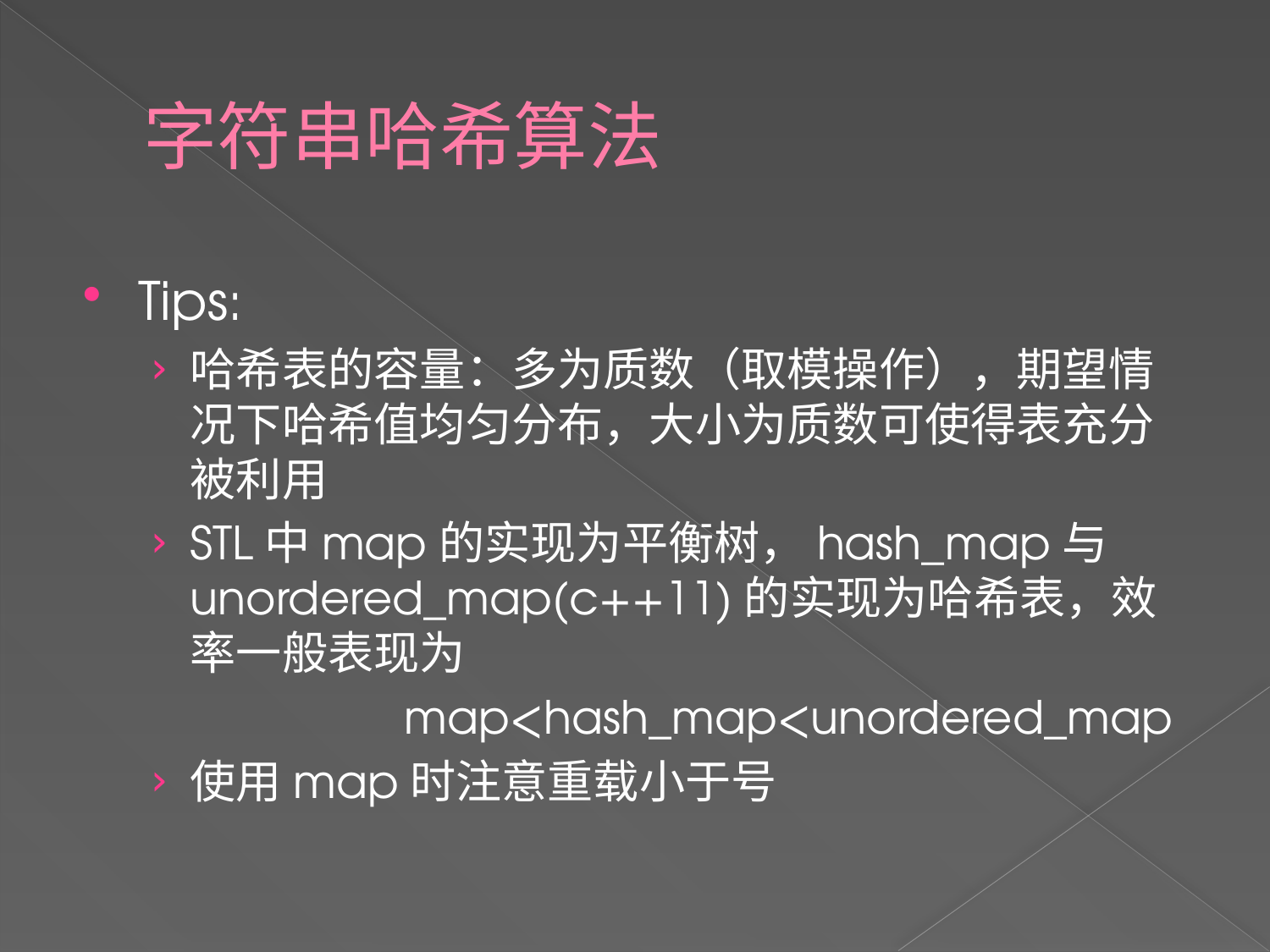

# 字符串哈希算法
Tips:
哈希表的容量：多为质数（取模操作），期望情况下哈希值均匀分布，大小为质数可使得表充分被利用
STL中map的实现为平衡树，hash_map与unordered_map(c++11)的实现为哈希表，效率一般表现为
		map<hash_map<unordered_map
使用map时注意重载小于号